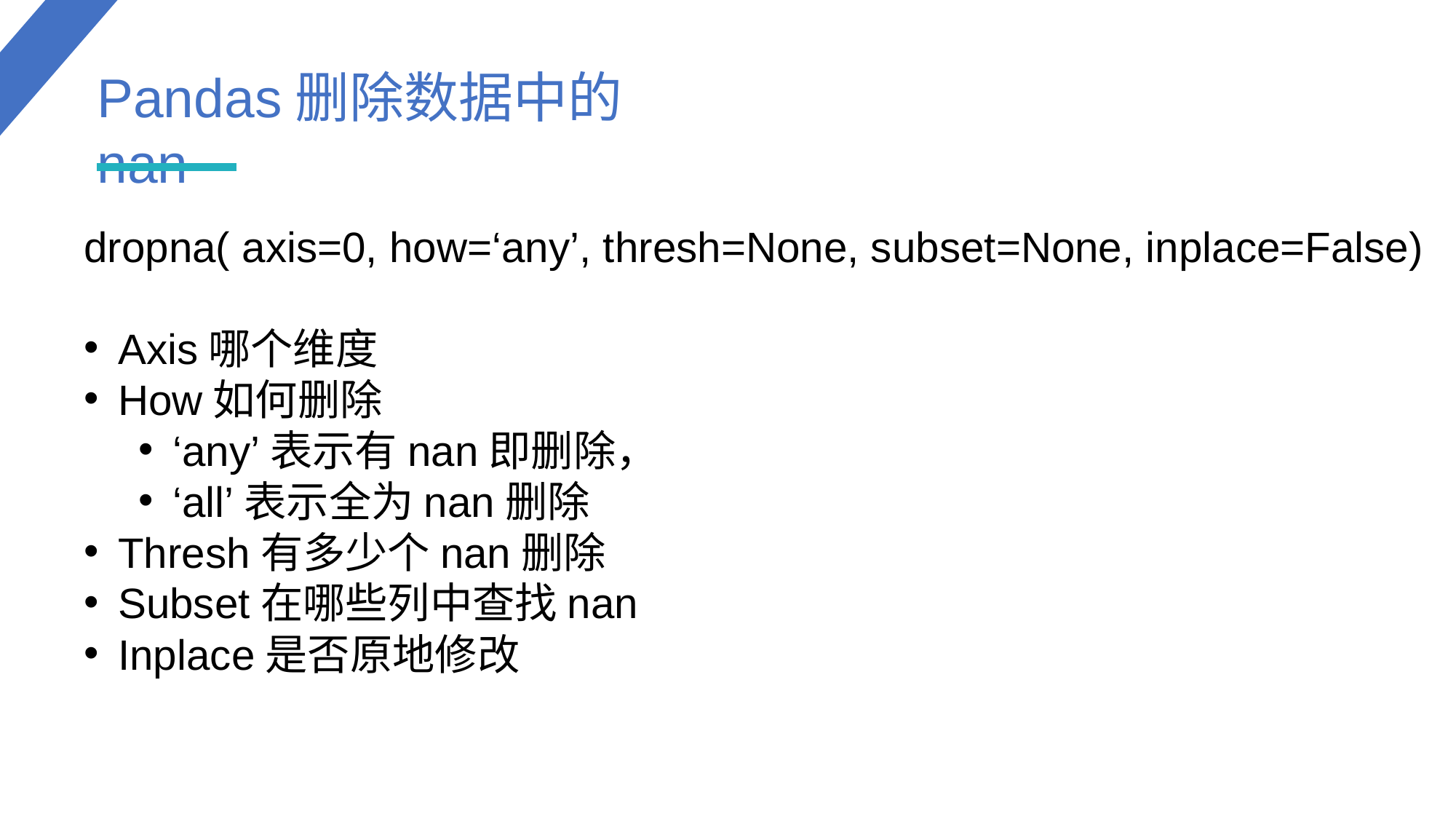

Pandas删除数据中的nan
dropna( axis=0, how=‘any’, thresh=None, subset=None, inplace=False)

Axis哪个维度
How如何删除
‘any’表示有nan即删除，
‘all’表示全为nan删除
Thresh有多少个nan删除
Subset在哪些列中查找nan
Inplace是否原地修改